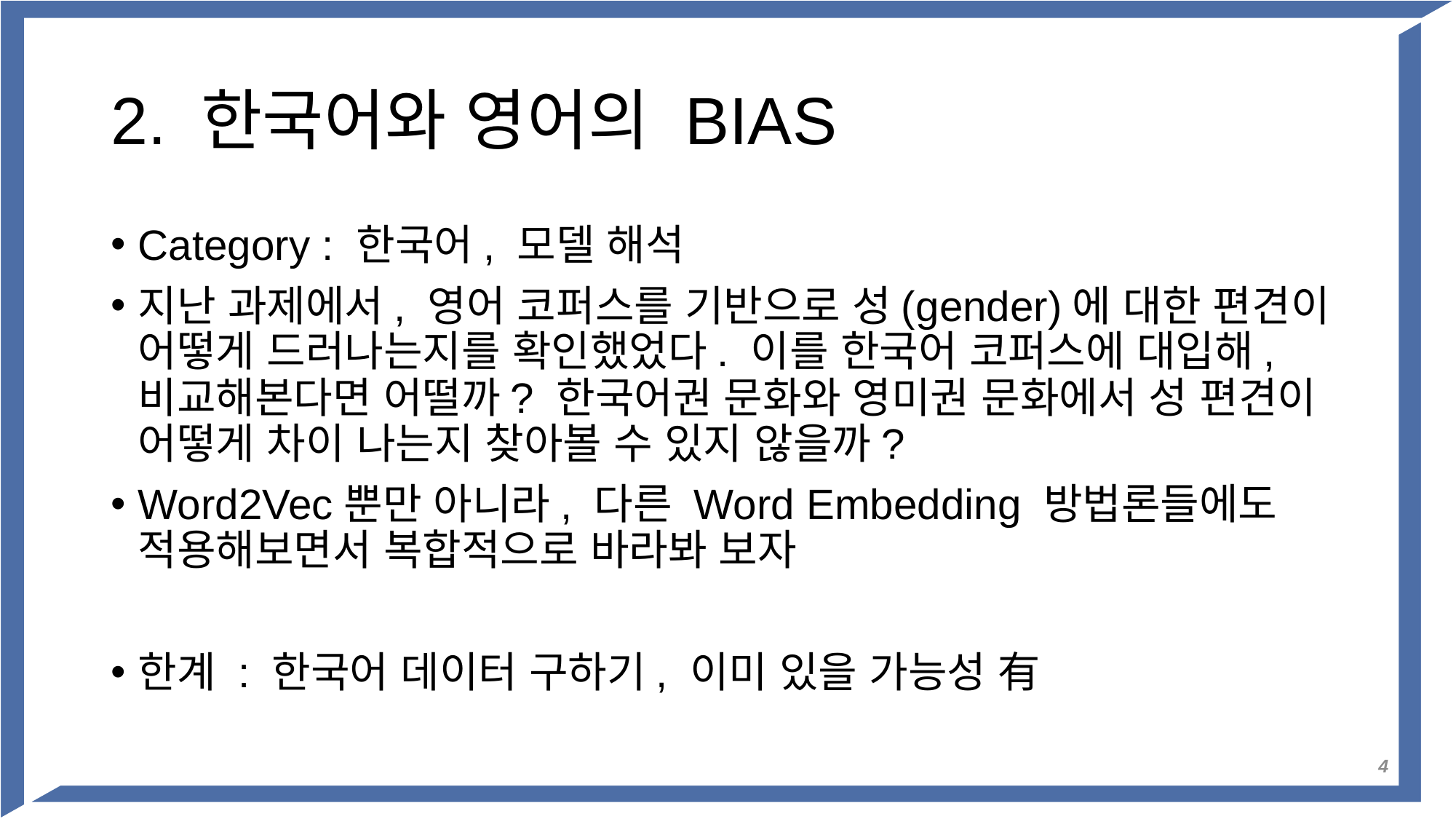

# 2. 한국어와 영어의 BIAS
Category : 한국어, 모델 해석
지난 과제에서, 영어 코퍼스를 기반으로 성(gender)에 대한 편견이 어떻게 드러나는지를 확인했었다. 이를 한국어 코퍼스에 대입해, 비교해본다면 어떨까? 한국어권 문화와 영미권 문화에서 성 편견이 어떻게 차이 나는지 찾아볼 수 있지 않을까?
Word2Vec뿐만 아니라, 다른 Word Embedding 방법론들에도 적용해보면서 복합적으로 바라봐 보자

한계 : 한국어 데이터 구하기, 이미 있을 가능성 有
4